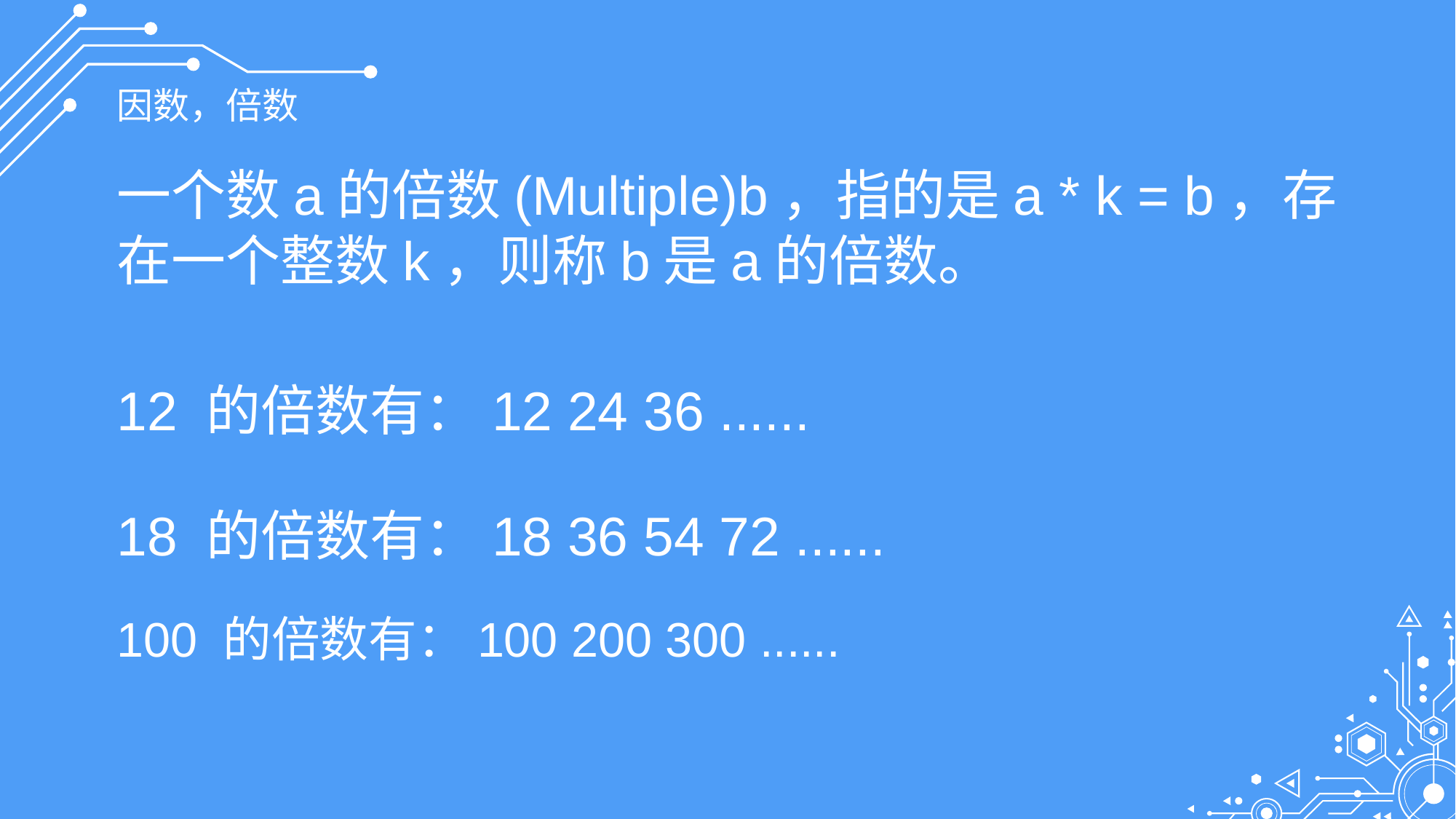

因数，倍数
一个数a的倍数(Multiple)b，指的是a * k = b，存在一个整数k，则称b是a的倍数。
12 的倍数有：12 24 36 ......
18 的倍数有：18 36 54 72 ......
100 的倍数有：100 200 300 ......